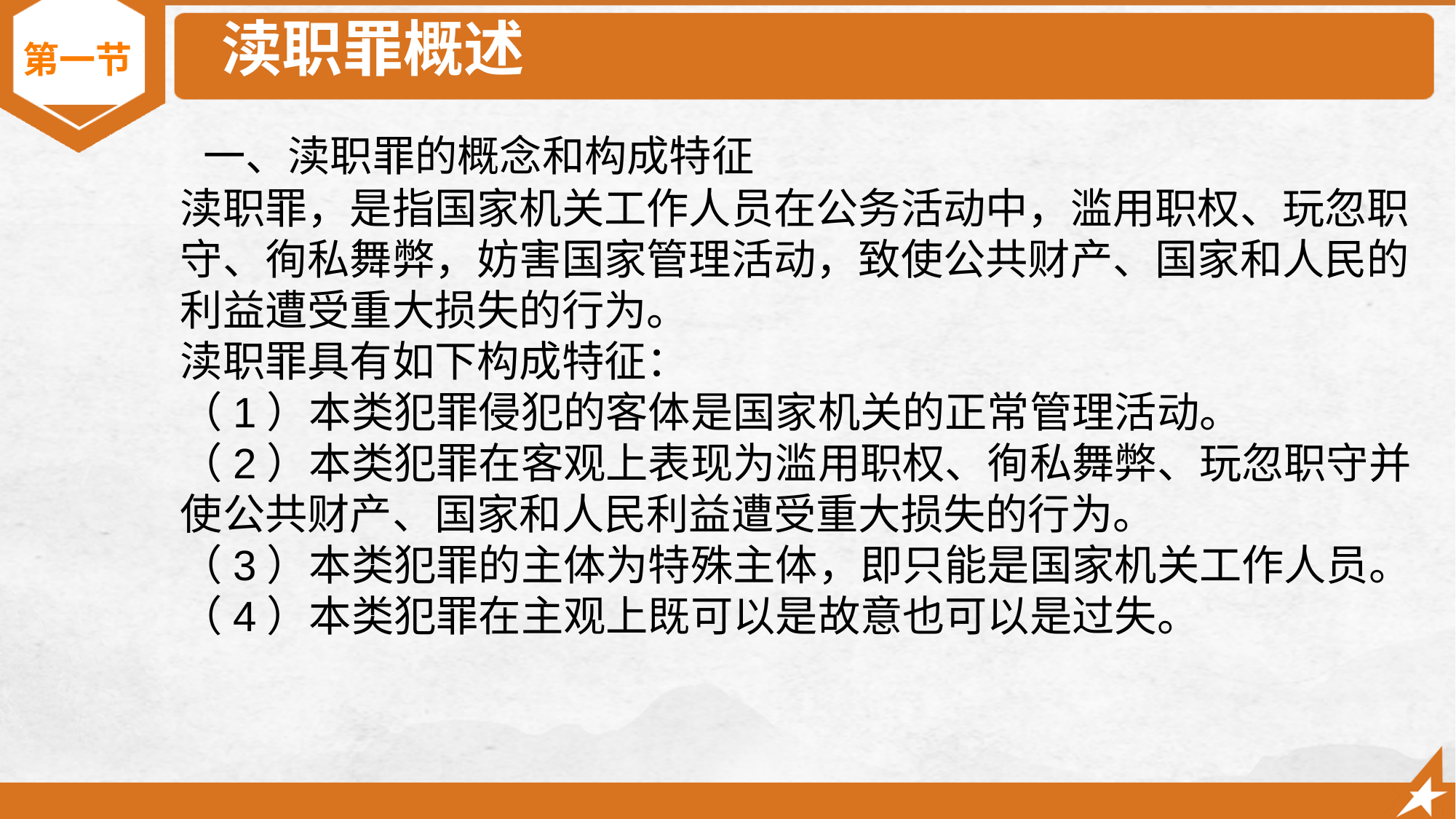

第一节
 一、渎职罪的概念和构成特征
渎职罪，是指国家机关工作人员在公务活动中，滥用职权、玩忽职守、徇私舞弊，妨害国家管理活动，致使公共财产、国家和人民的利益遭受重大损失的行为。
渎职罪具有如下构成特征：
（1）本类犯罪侵犯的客体是国家机关的正常管理活动。
（2）本类犯罪在客观上表现为滥用职权、徇私舞弊、玩忽职守并使公共财产、国家和人民利益遭受重大损失的行为。
（3）本类犯罪的主体为特殊主体，即只能是国家机关工作人员。
（4）本类犯罪在主观上既可以是故意也可以是过失。
# 渎职罪概述